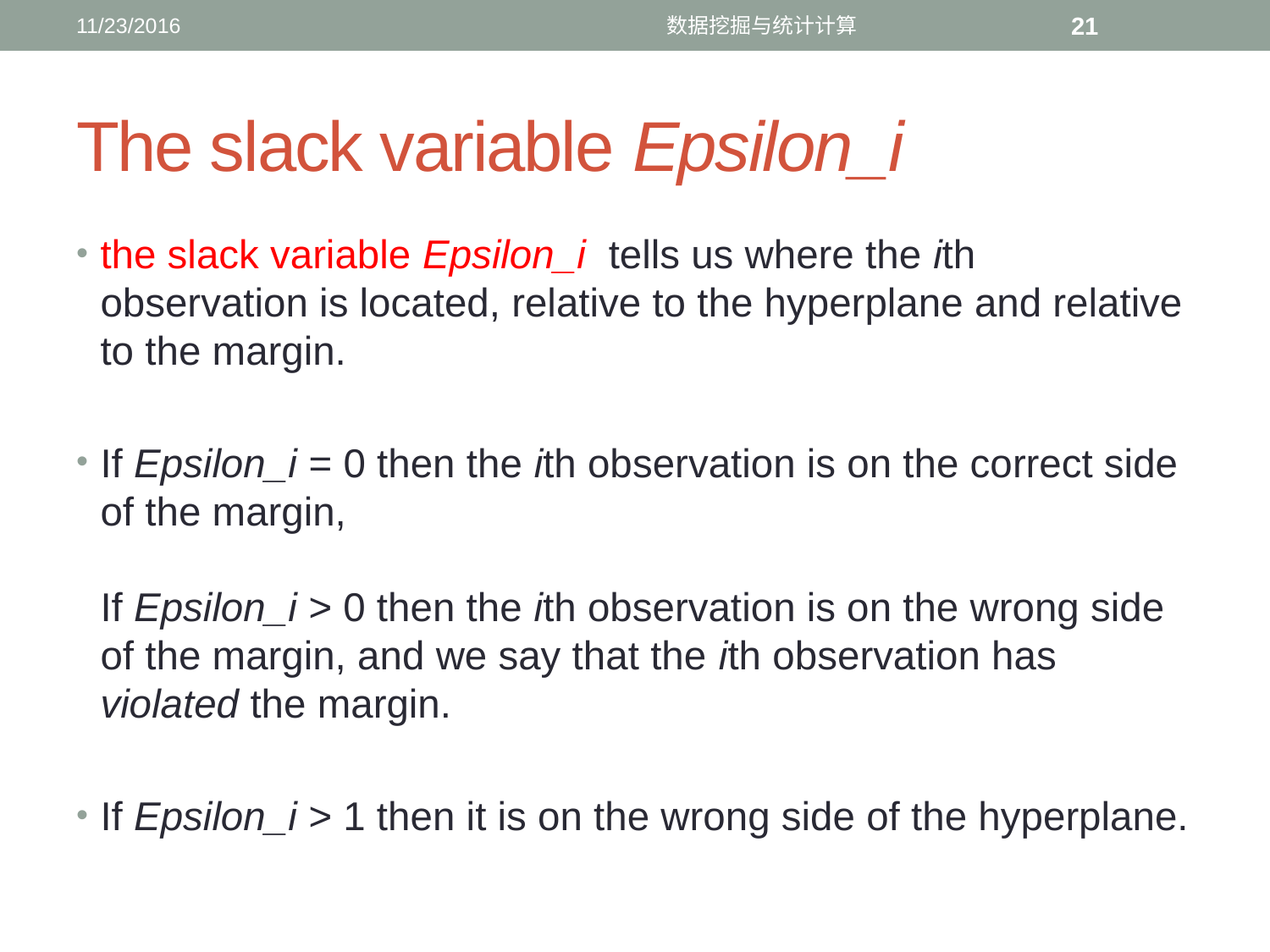

11/23/2016
数据挖掘与统计计算
21
# The slack variable Epsilon_i
the slack variable Epsilon_i  tells us where the ith observation is located, relative to the hyperplane and relative to the margin.

If Epsilon_i = 0 then the ith observation is on the correct side of the margin,
If Epsilon_i > 0 then the ith observation is on the wrong side of the margin, and we say that the ith observation has violated the margin.

If Epsilon_i > 1 then it is on the wrong side of the hyperplane.